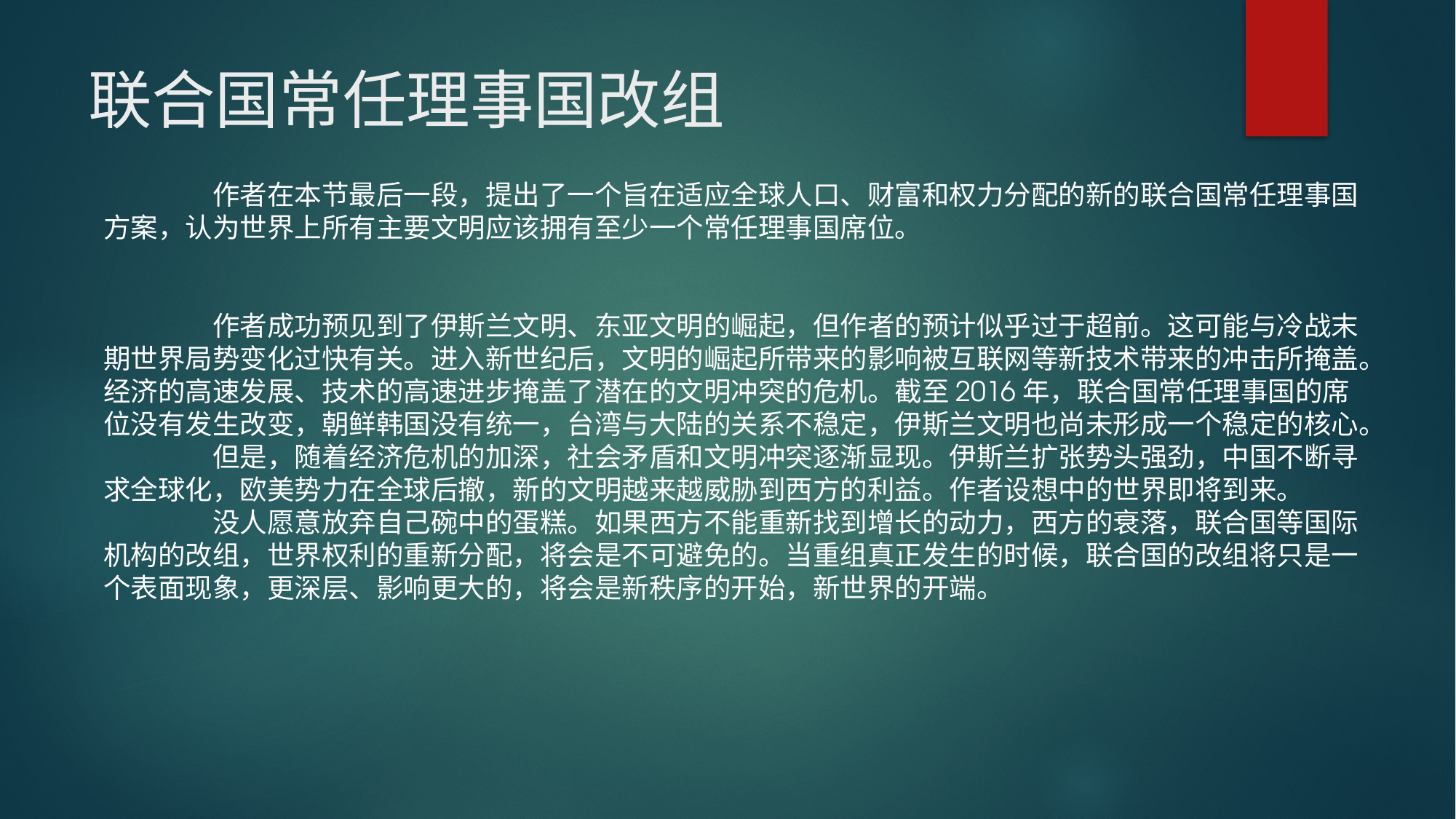

# 联合国常任理事国改组
	作者在本节最后一段，提出了一个旨在适应全球人口、财富和权力分配的新的联合国常任理事国方案，认为世界上所有主要文明应该拥有至少一个常任理事国席位。

	作者成功预见到了伊斯兰文明、东亚文明的崛起，但作者的预计似乎过于超前。这可能与冷战末期世界局势变化过快有关。进入新世纪后，文明的崛起所带来的影响被互联网等新技术带来的冲击所掩盖。经济的高速发展、技术的高速进步掩盖了潜在的文明冲突的危机。截至2016年，联合国常任理事国的席位没有发生改变，朝鲜韩国没有统一，台湾与大陆的关系不稳定，伊斯兰文明也尚未形成一个稳定的核心。	但是，随着经济危机的加深，社会矛盾和文明冲突逐渐显现。伊斯兰扩张势头强劲，中国不断寻求全球化，欧美势力在全球后撤，新的文明越来越威胁到西方的利益。作者设想中的世界即将到来。
	没人愿意放弃自己碗中的蛋糕。如果西方不能重新找到增长的动力，西方的衰落，联合国等国际机构的改组，世界权利的重新分配，将会是不可避免的。当重组真正发生的时候，联合国的改组将只是一个表面现象，更深层、影响更大的，将会是新秩序的开始，新世界的开端。